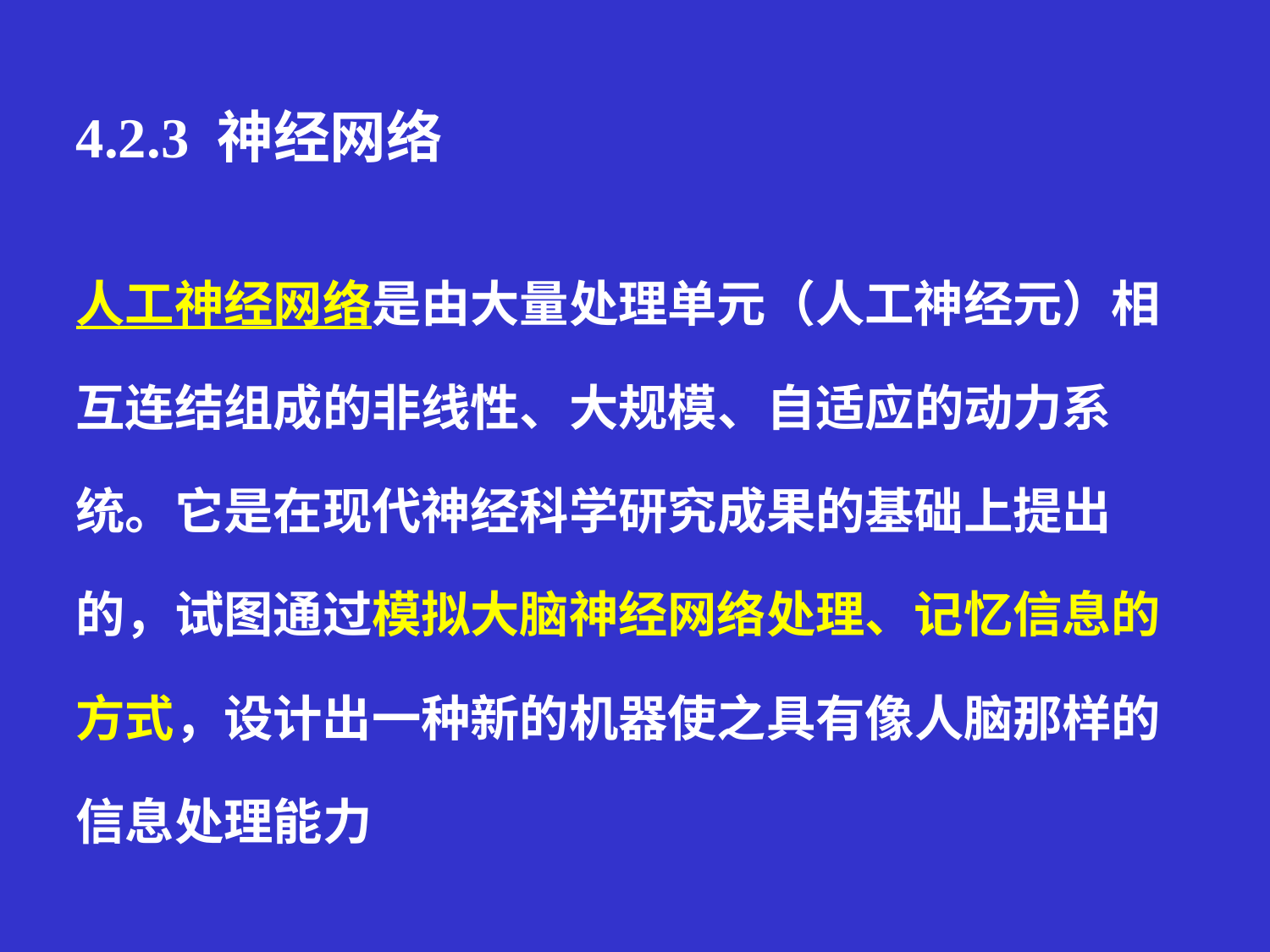

4.2.3 神经网络
人工神经网络是由大量处理单元（人工神经元）相互连结组成的非线性、大规模、自适应的动力系统。它是在现代神经科学研究成果的基础上提出的，试图通过模拟大脑神经网络处理、记忆信息的方式，设计出一种新的机器使之具有像人脑那样的信息处理能力